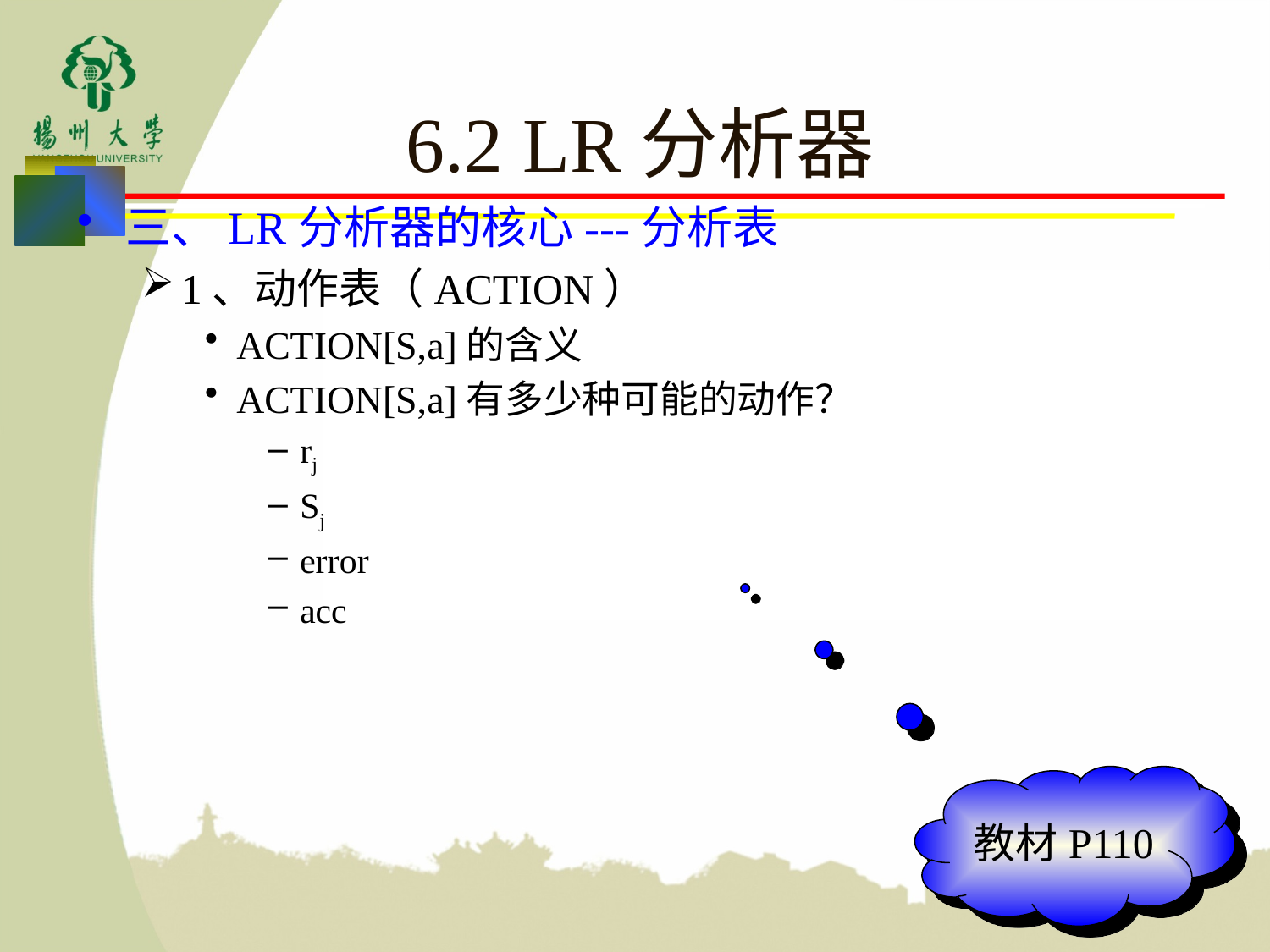

# 6.2 LR分析器
三、LR分析器的核心---分析表
1、动作表（ACTION）
ACTION[S,a]的含义
ACTION[S,a]有多少种可能的动作？
rj
Sj
error
acc
教材P110

9